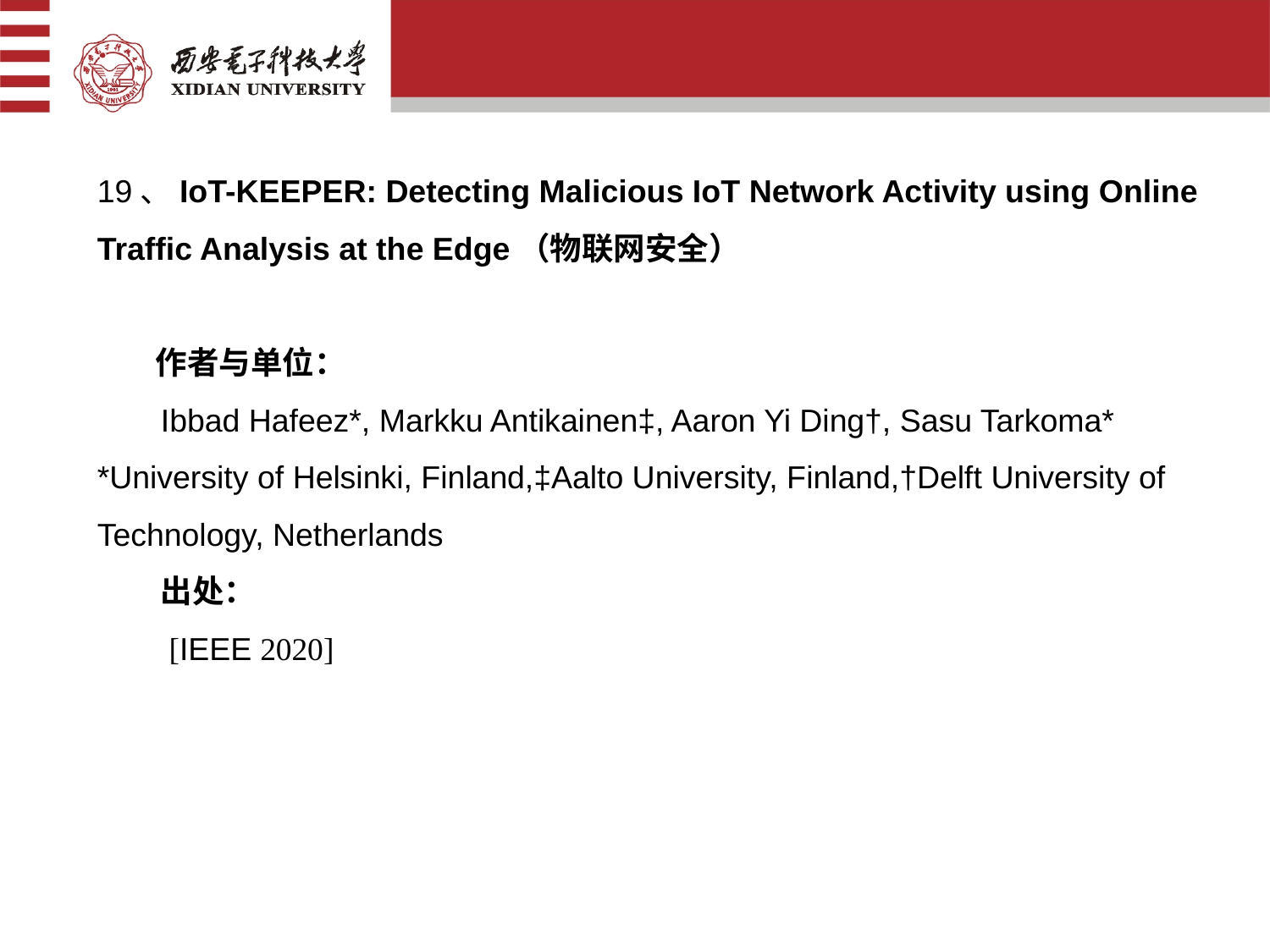

19、IoT-KEEPER: Detecting Malicious IoT Network Activity using Online Traffic Analysis at the Edge（物联网安全）

       作者与单位：
Ibbad Hafeez*, Markku Antikainen‡, Aaron Yi Ding†, Sasu Tarkoma* *University of Helsinki, Finland,‡Aalto University, Finland,†Delft University of Technology, Netherlands
出处：
 [IEEE 2020]